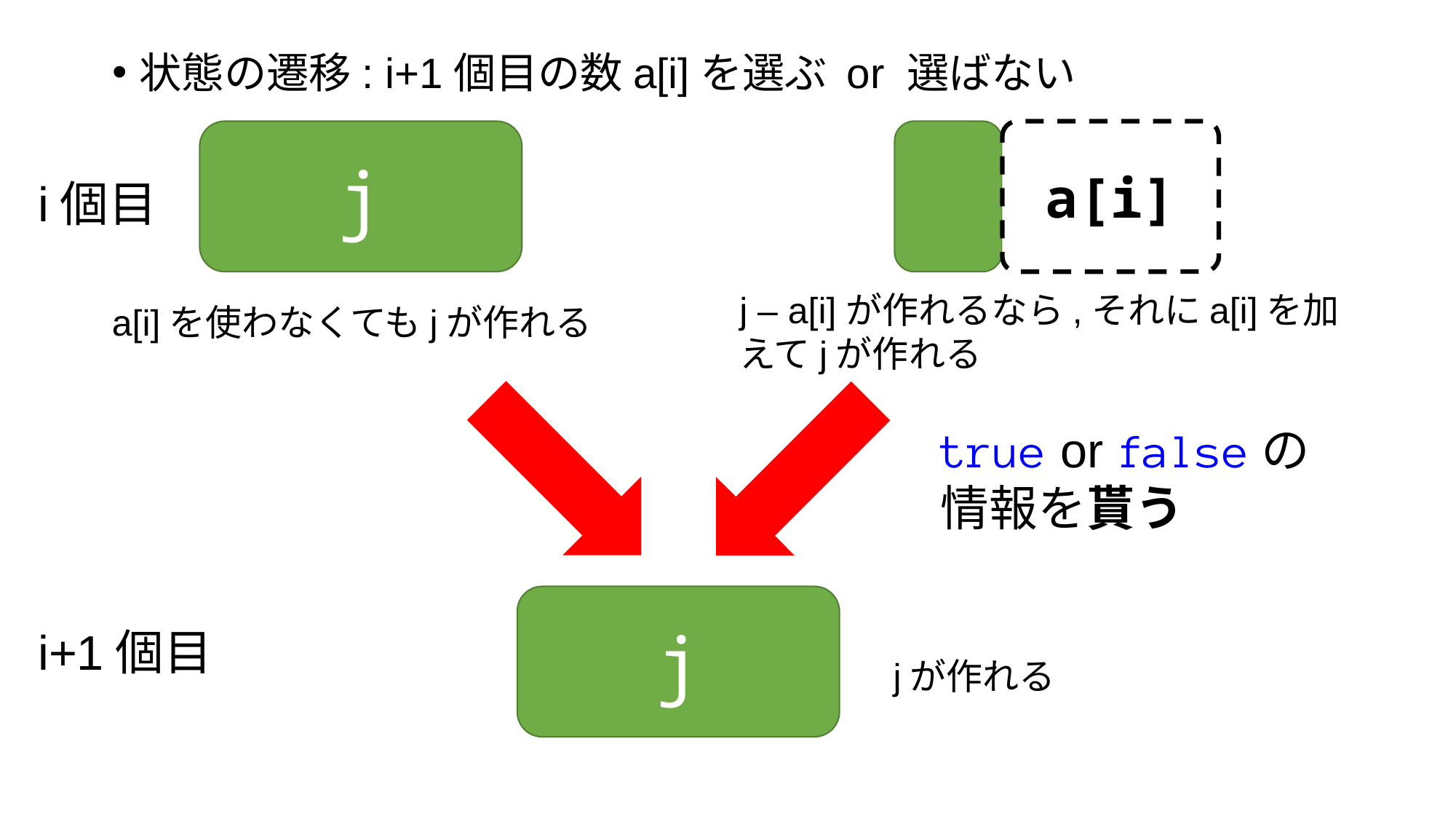

状態の遷移: i+1個目の数a[i]を選ぶ or 選ばない
j

a[i]
i個目
j – a[i]が作れるなら,それにa[i]を加えてjが作れる
a[i]を使わなくてもjが作れる

true or falseの
情報を貰う
j
i+1個目
jが作れる